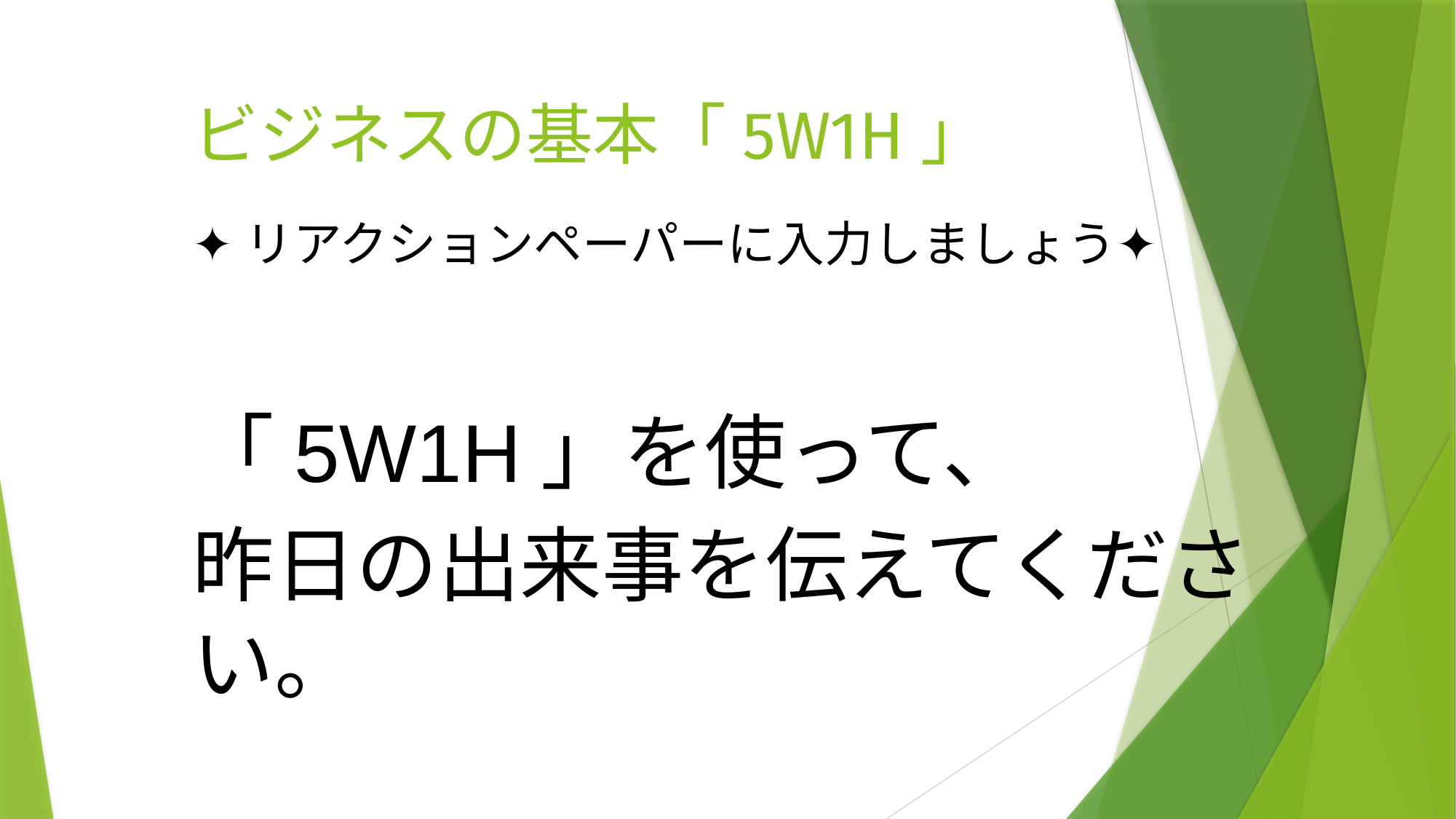

# ビジネスの基本「5W1H」
✦リアクションペーパーに入力しましょう✦

「5W1H」を使って、
昨日の出来事を伝えてください。